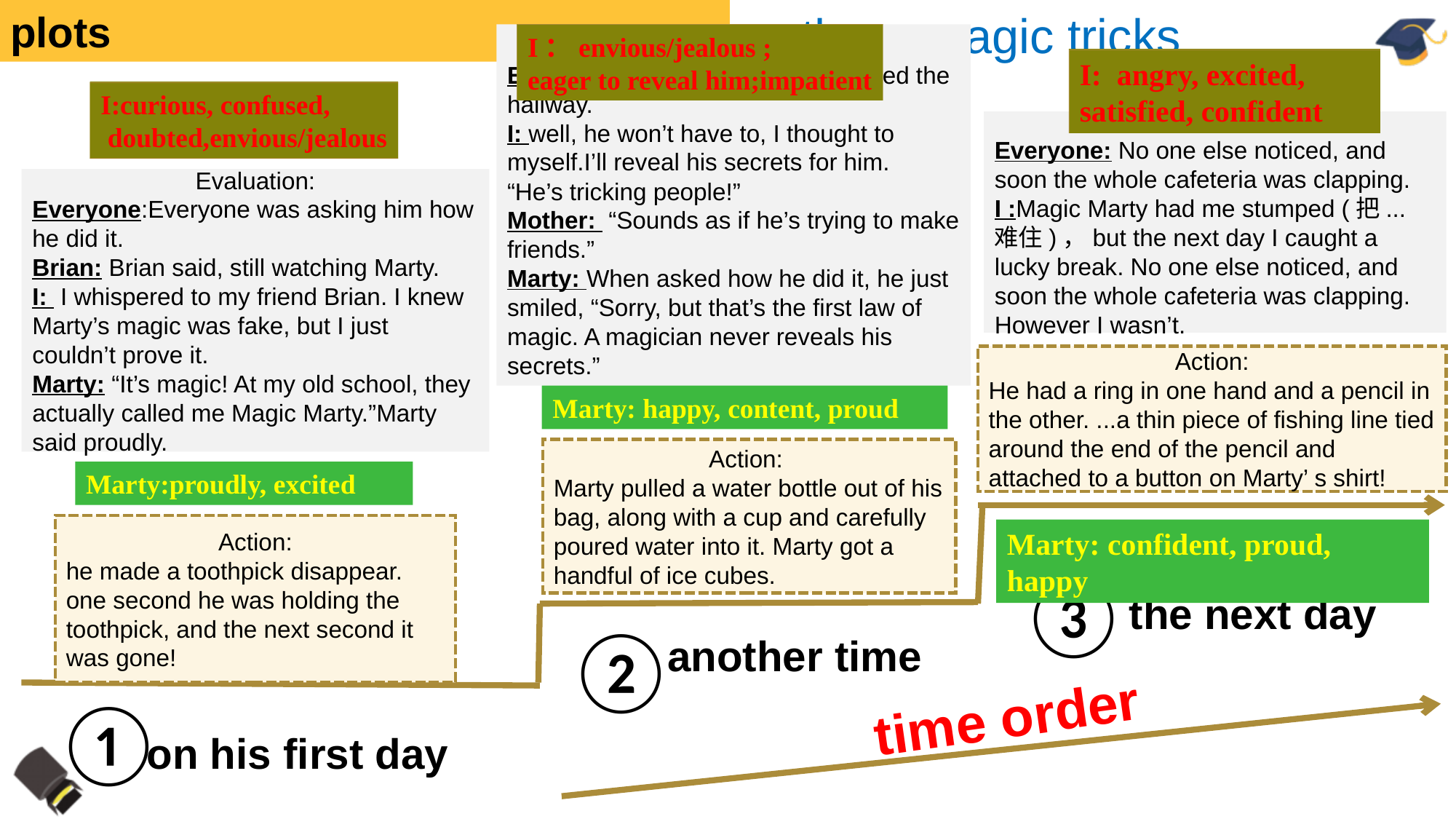

plots
three magic tricks
Evalution:
EvaluationEveryone: Applause filled the hallway.
I: well, he won’t have to, I thought to myself.I’ll reveal his secrets for him.
“He’s tricking people!”
Mother:  “Sounds as if he’s trying to make friends.”
Marty: When asked how he did it, he just smiled, “Sorry, but that’s the first law of magic. A magician never reveals his secrets.”
I：envious/jealous ;
eager to reveal him;impatient
I:  angry, excited, satisfied, confident
I:curious, confused,
 doubted,envious/jealous
Evalution:
Everyone: No one else noticed, and soon the whole cafeteria was clapping.
I :Magic Marty had me stumped (把...难住)，but the next day I caught a lucky break. No one else noticed, and soon the whole cafeteria was clapping. However I wasn’t.
Evaluation:
Everyone:Everyone was asking him how he did it.
Brian: Brian said, still watching Marty.
I:  I whispered to my friend Brian. I knew Marty’s magic was fake, but I just couldn’t prove it.
Marty: “It’s magic! At my old school, they actually called me Magic Marty.”Marty said proudly.
Action:
He had a ring in one hand and a pencil in the other. ...a thin piece of fishing line tied around the end of the pencil and attached to a button on Marty’ s shirt!
Marty: happy, content, proud
Action:
Marty pulled a water bottle out of his bag, along with a cup and carefully poured water into it. Marty got a handful of ice cubes.
Marty:proudly, excited
Action:
he made a toothpick disappear.
one second he was holding the toothpick, and the next second it was gone!
Marty: confident, proud, happy
③
the next day
②
another time
time order
①
on his first day